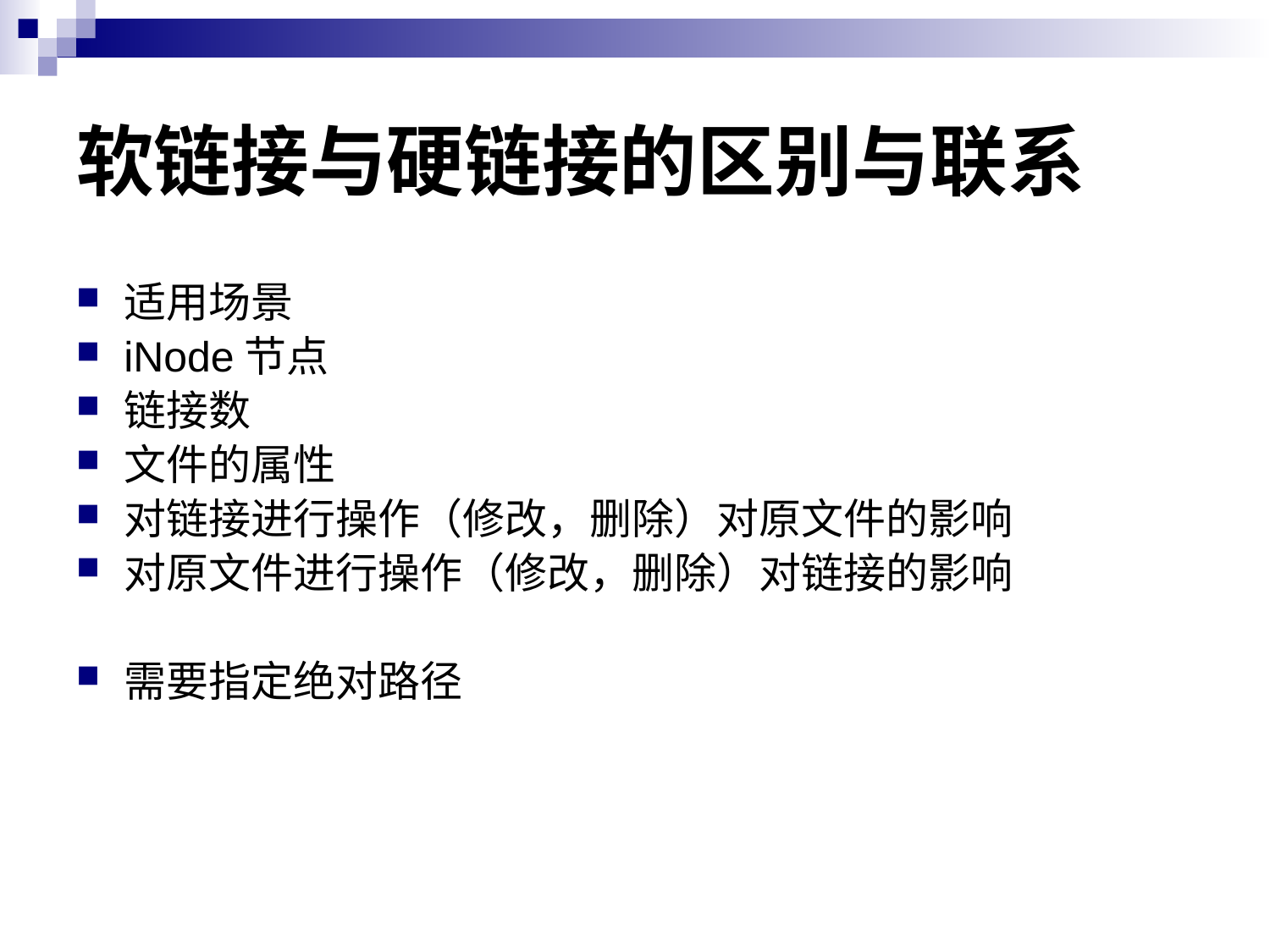

# 软链接与硬链接的区别与联系
适用场景
iNode节点
链接数
文件的属性
对链接进行操作（修改，删除）对原文件的影响
对原文件进行操作（修改，删除）对链接的影响

需要指定绝对路径